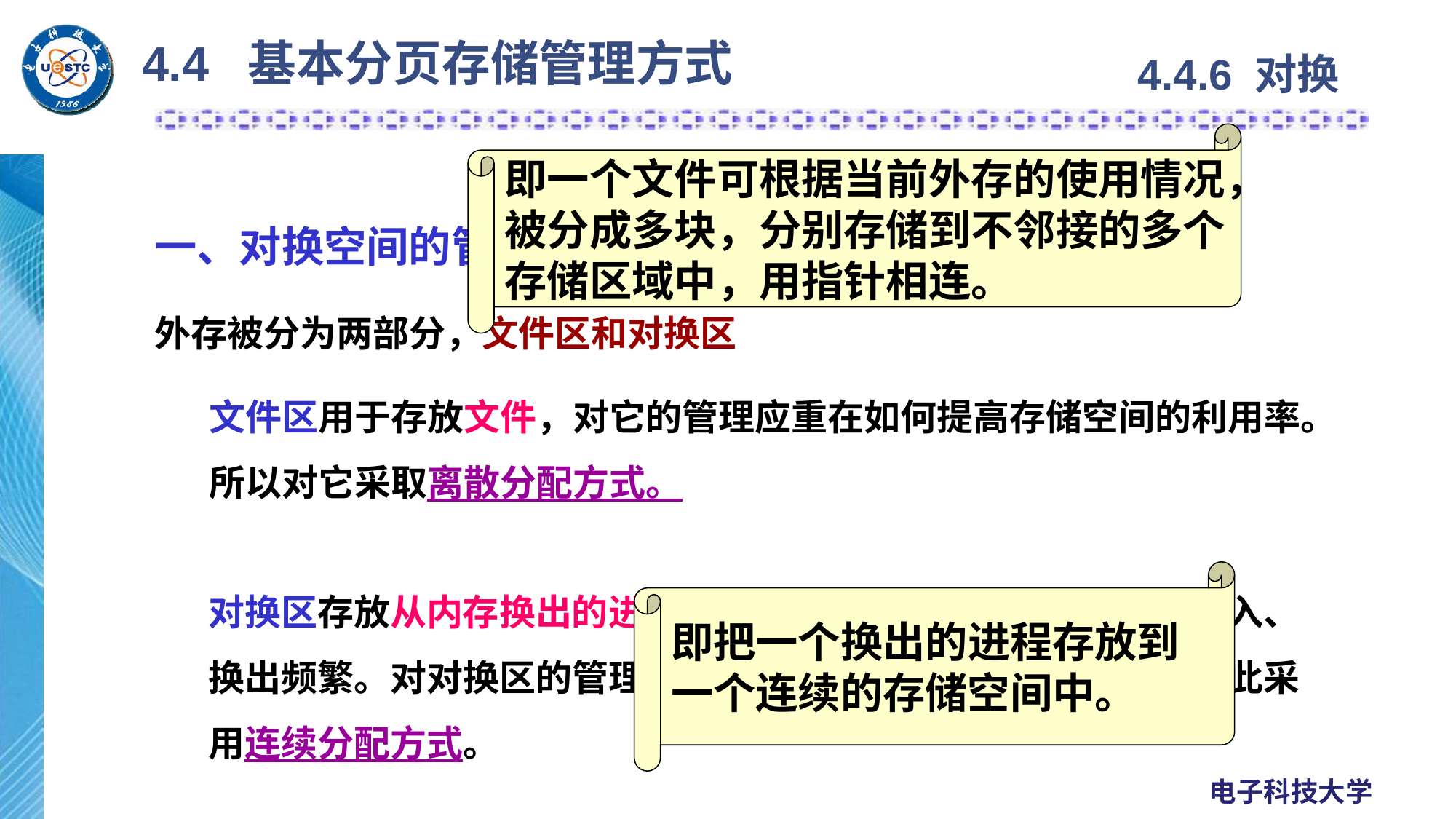

4.4  基本分页存储管理方式
4.4.6 对换
即一个文件可根据当前外存的使用情况，
被分成多块，分别存储到不邻接的多个
存储区域中，用指针相连。
一、对换空间的管理
外存被分为两部分，文件区和对换区
文件区用于存放文件，对它的管理应重在如何提高存储空间的利用率。所以对它采取离散分配方式。

对换区存放从内存换出的进程，它们在外存的存放时间较短，换入、换出频繁。对对换区的管理应重在提高进程的换入换出速度。因此采用连续分配方式。
即把一个换出的进程存放到
一个连续的存储空间中。